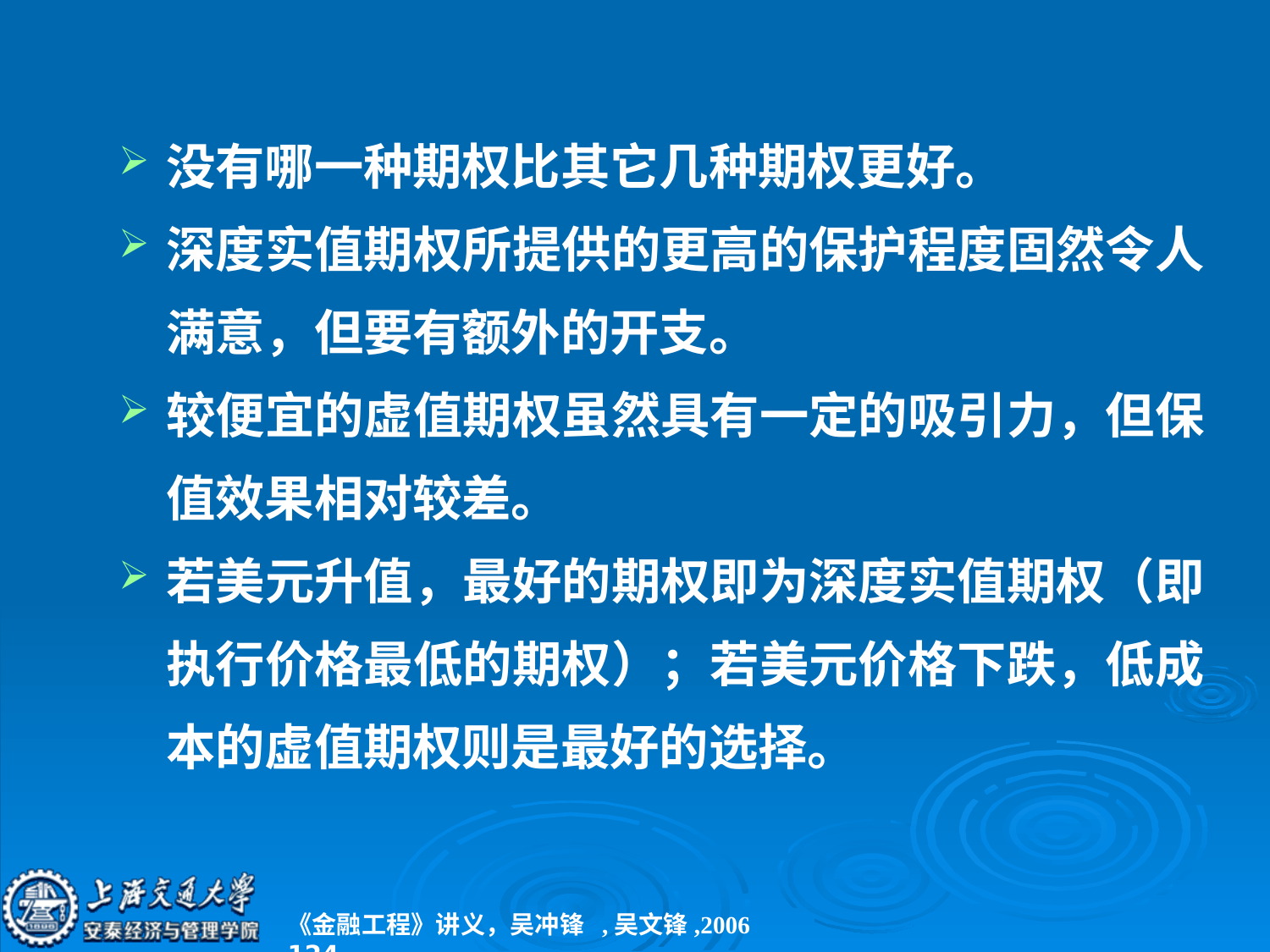

没有哪一种期权比其它几种期权更好。
深度实值期权所提供的更高的保护程度固然令人满意，但要有额外的开支。
较便宜的虚值期权虽然具有一定的吸引力，但保值效果相对较差。
若美元升值，最好的期权即为深度实值期权（即执行价格最低的期权）；若美元价格下跌，低成本的虚值期权则是最好的选择。